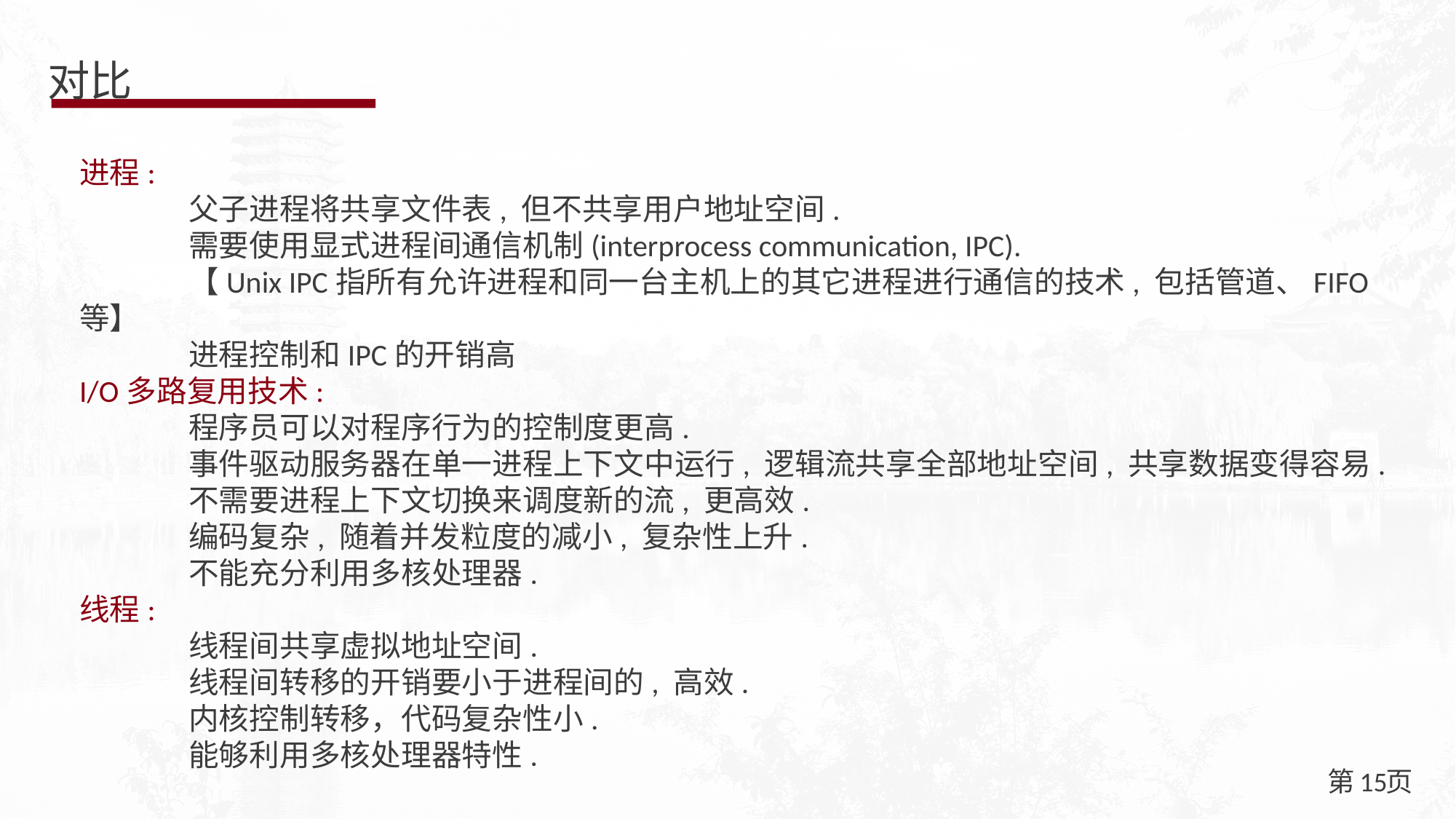

对比

进程:
	父子进程将共享文件表, 但不共享用户地址空间.
	需要使用显式进程间通信机制(interprocess communication, IPC).
	【Unix IPC指所有允许进程和同一台主机上的其它进程进行通信的技术, 包括管道、FIFO等】
	进程控制和IPC的开销高
I/O多路复用技术:
	程序员可以对程序行为的控制度更高.
	事件驱动服务器在单一进程上下文中运行, 逻辑流共享全部地址空间, 共享数据变得容易.
	不需要进程上下文切换来调度新的流, 更高效.
	编码复杂, 随着并发粒度的减小, 复杂性上升.
	不能充分利用多核处理器.
线程:
	线程间共享虚拟地址空间.
	线程间转移的开销要小于进程间的, 高效.
	内核控制转移，代码复杂性小.
	能够利用多核处理器特性.
15